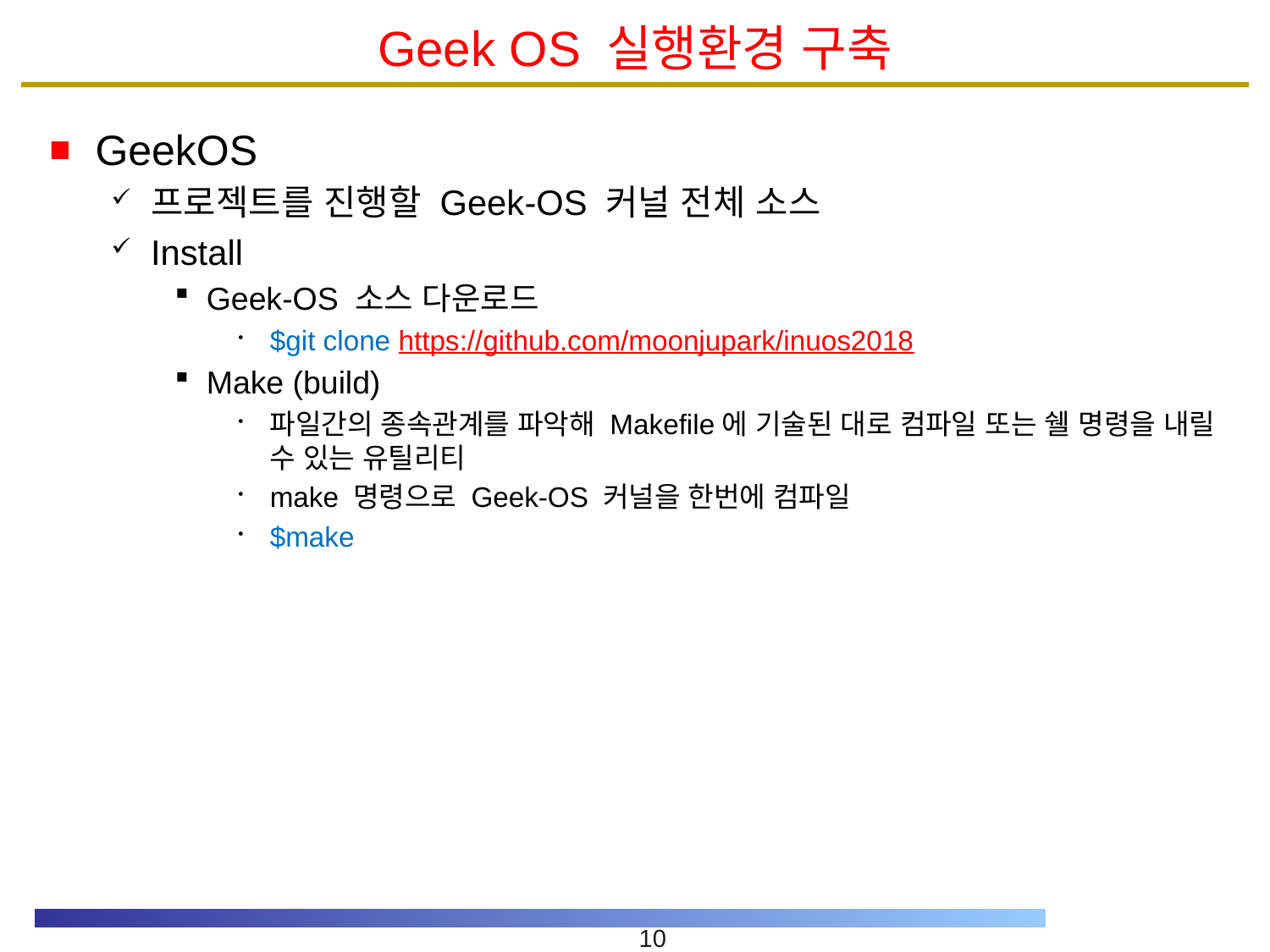

# Geek OS 실행환경 구축
GeekOS
프로젝트를 진행할 Geek-OS 커널 전체 소스
Install
Geek-OS 소스 다운로드
$git clone https://github.com/moonjupark/inuos2018
Make (build)
파일간의 종속관계를 파악해 Makefile에 기술된 대로 컴파일 또는 쉘 명령을 내릴 수 있는 유틸리티
make 명령으로 Geek-OS 커널을 한번에 컴파일
$make

10